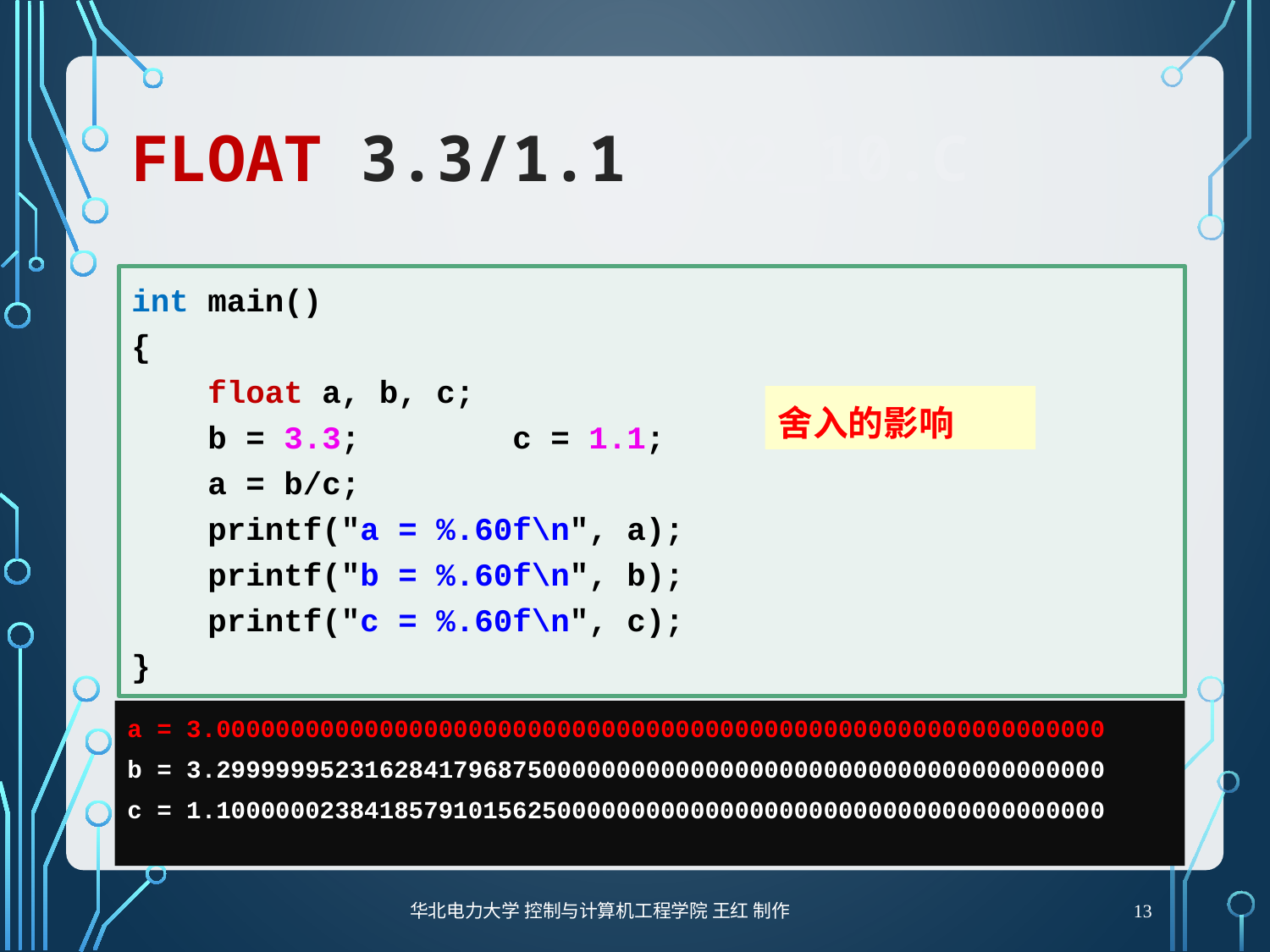

# Float 3.3/1.1 ex2_10.c
int main()
{
    float a, b, c;
    b = 3.3; 		c = 1.1;
    a = b/c;
    printf("a = %.60f\n", a);
    printf("b = %.60f\n", b);
    printf("c = %.60f\n", c);
}
舍入的影响
a = 3.000000000000000000000000000000000000000000000000000000000000
b = 3.299999952316284179687500000000000000000000000000000000000000
c = 1.100000023841857910156250000000000000000000000000000000000000
13
华北电力大学 控制与计算机工程学院 王红 制作